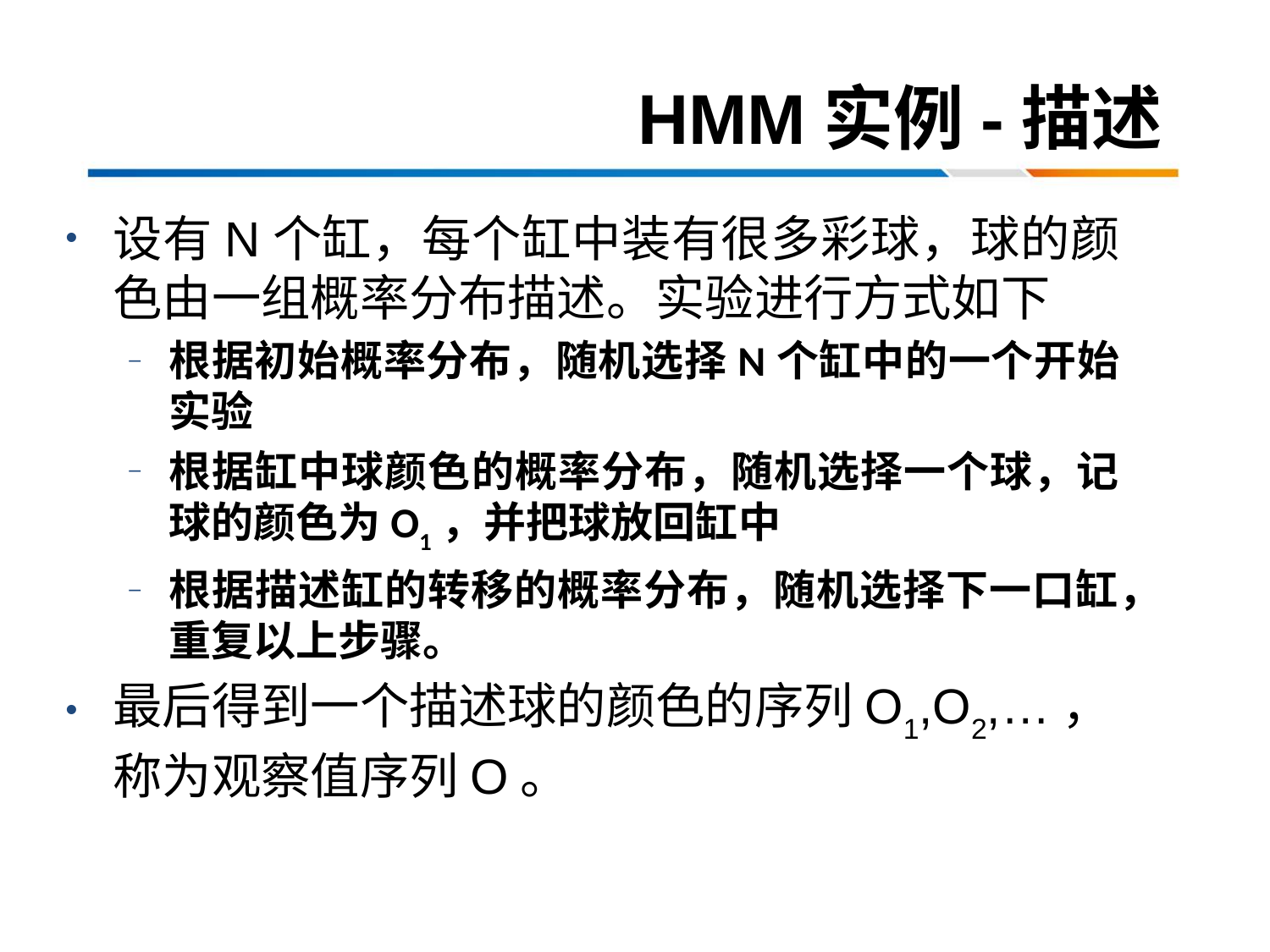

# HMM实例-描述
设有N个缸，每个缸中装有很多彩球，球的颜色由一组概率分布描述。实验进行方式如下
根据初始概率分布，随机选择N个缸中的一个开始实验
根据缸中球颜色的概率分布，随机选择一个球，记球的颜色为O1，并把球放回缸中
根据描述缸的转移的概率分布，随机选择下一口缸，重复以上步骤。
最后得到一个描述球的颜色的序列O1,O2,…，称为观察值序列O。